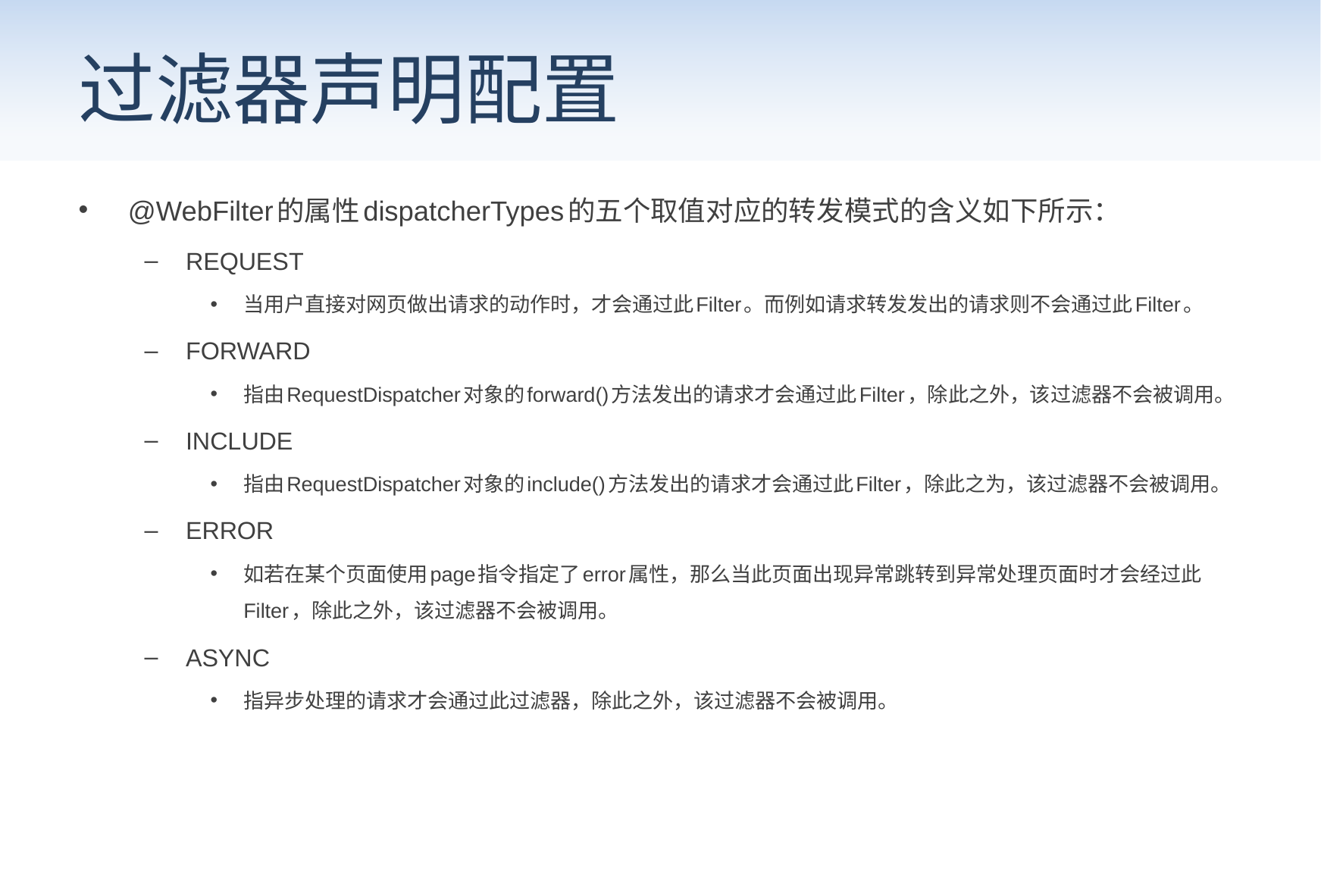

# 过滤器声明配置
@WebFilter的属性dispatcherTypes的五个取值对应的转发模式的含义如下所示：
REQUEST
当用户直接对网页做出请求的动作时，才会通过此Filter。而例如请求转发发出的请求则不会通过此Filter。
FORWARD
指由RequestDispatcher对象的forward()方法发出的请求才会通过此Filter，除此之外，该过滤器不会被调用。
INCLUDE
指由RequestDispatcher对象的include()方法发出的请求才会通过此Filter，除此之为，该过滤器不会被调用。
ERROR
如若在某个页面使用page指令指定了error属性，那么当此页面出现异常跳转到异常处理页面时才会经过此Filter，除此之外，该过滤器不会被调用。
ASYNC
指异步处理的请求才会通过此过滤器，除此之外，该过滤器不会被调用。